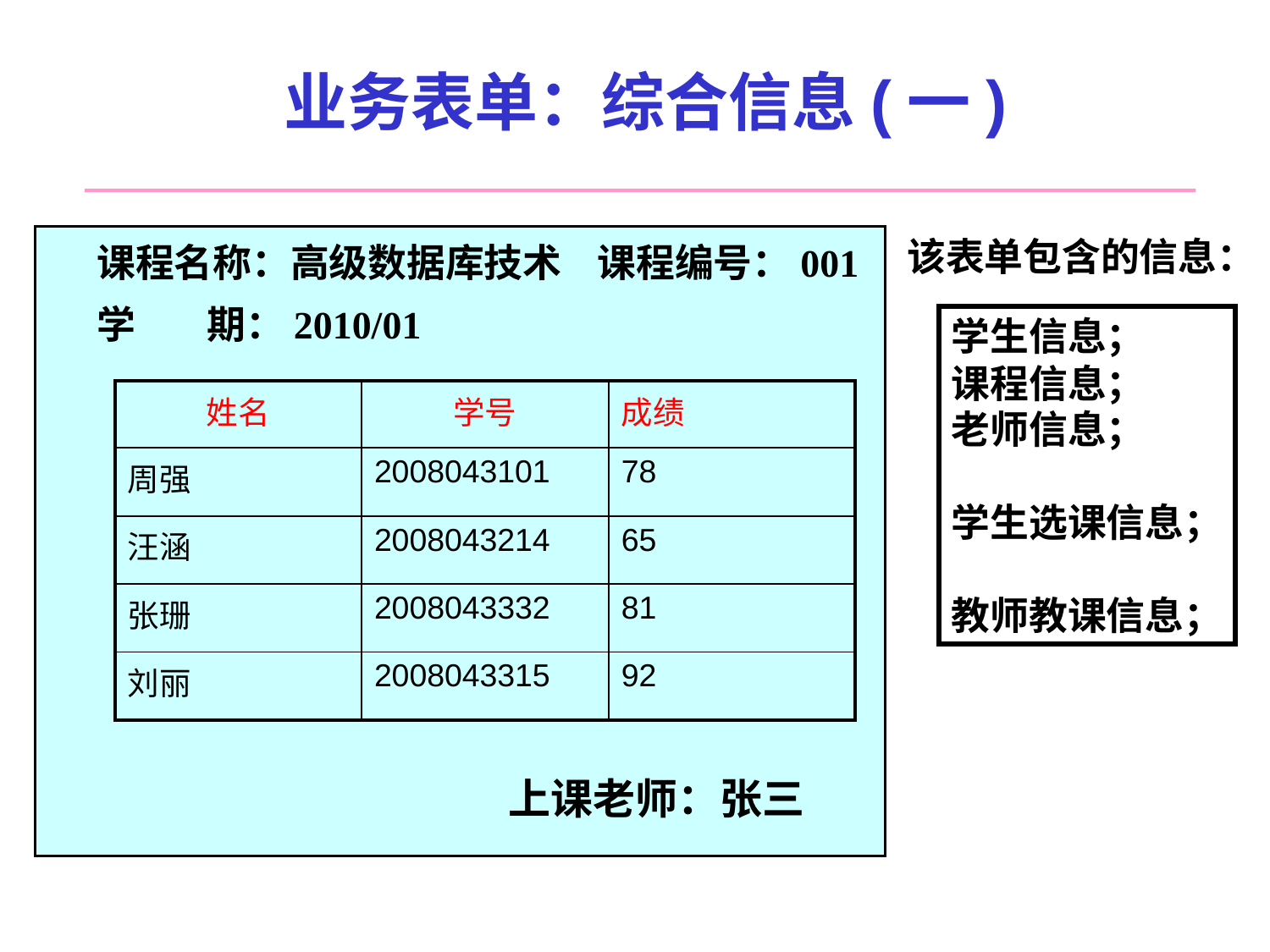

# 业务表单：综合信息(一)

该表单包含的信息：
课程名称：高级数据库技术    课程编号：001
学        期：2010/01
学生信息；
课程信息；
老师信息；

学生选课信息；

教师教课信息；
| 姓名 | 学号 | 成绩 |
| --- | --- | --- |
| 周强 | 2008043101 | 78 |
| 汪涵 | 2008043214 | 65 |
| 张珊 | 2008043332 | 81 |
| 刘丽 | 2008043315 | 92 |
上课老师：张三